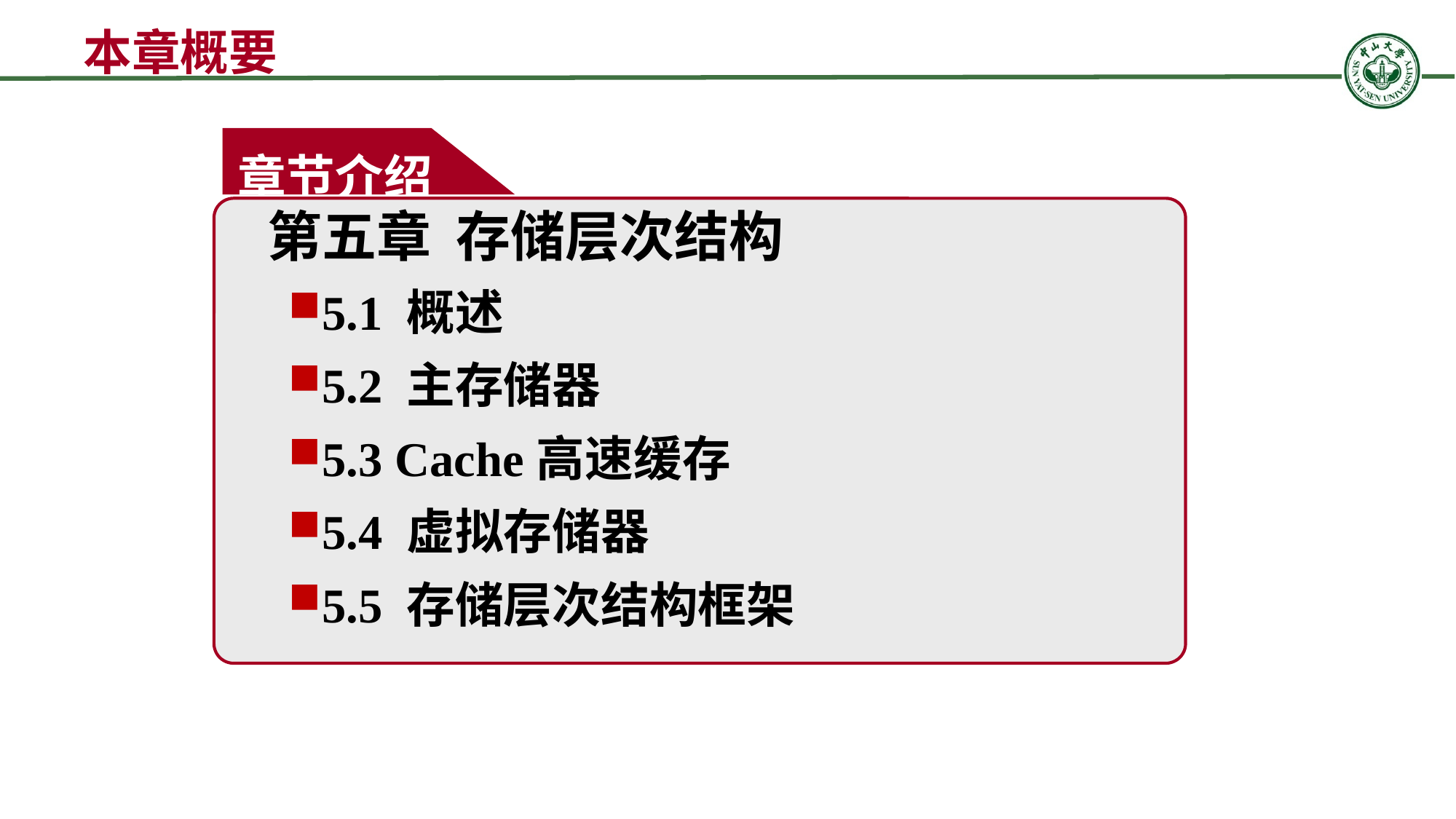

本章概要
章节介绍

第五章  存储层次结构
5.1 概述
5.2 主存储器
5.3 Cache高速缓存
5.4 虚拟存储器
5.5 存储层次结构框架